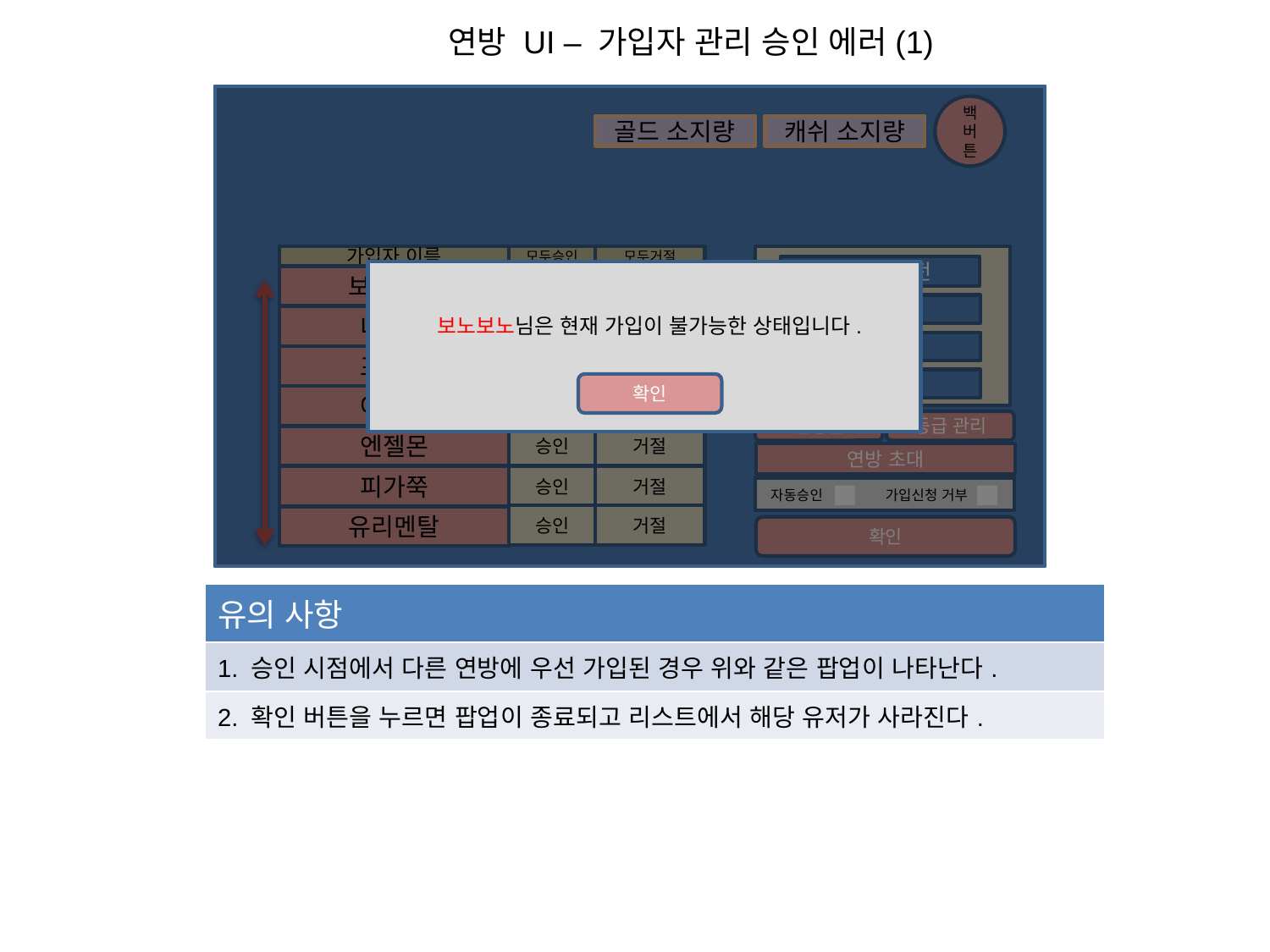

연방 UI – 가입자 관리 승인 에러(1)

백버튼
골드 소지량
캐쉬 소지량
가입자 이름
모두승인
모두거절
보노보노
승인
거절
너부리
승인
거절
승인
거절
포로리
아구몬
승인
거절
연맹원
등급 관리
승인
거절
엔젤몬
승인
거절
피가쭉
승인
거절
유리멘탈
확인

불타는 성전
설립자
레이드 포인트
가입자 수

보노보노님은 현재 가입이 불가능한 상태입니다.
확인
연방 초대

자동승인
가입신청 거부

| 유의 사항 |
| --- |
| 1. 승인 시점에서 다른 연방에 우선 가입된 경우 위와 같은 팝업이 나타난다. |
| 2. 확인 버튼을 누르면 팝업이 종료되고 리스트에서 해당 유저가 사라진다. |